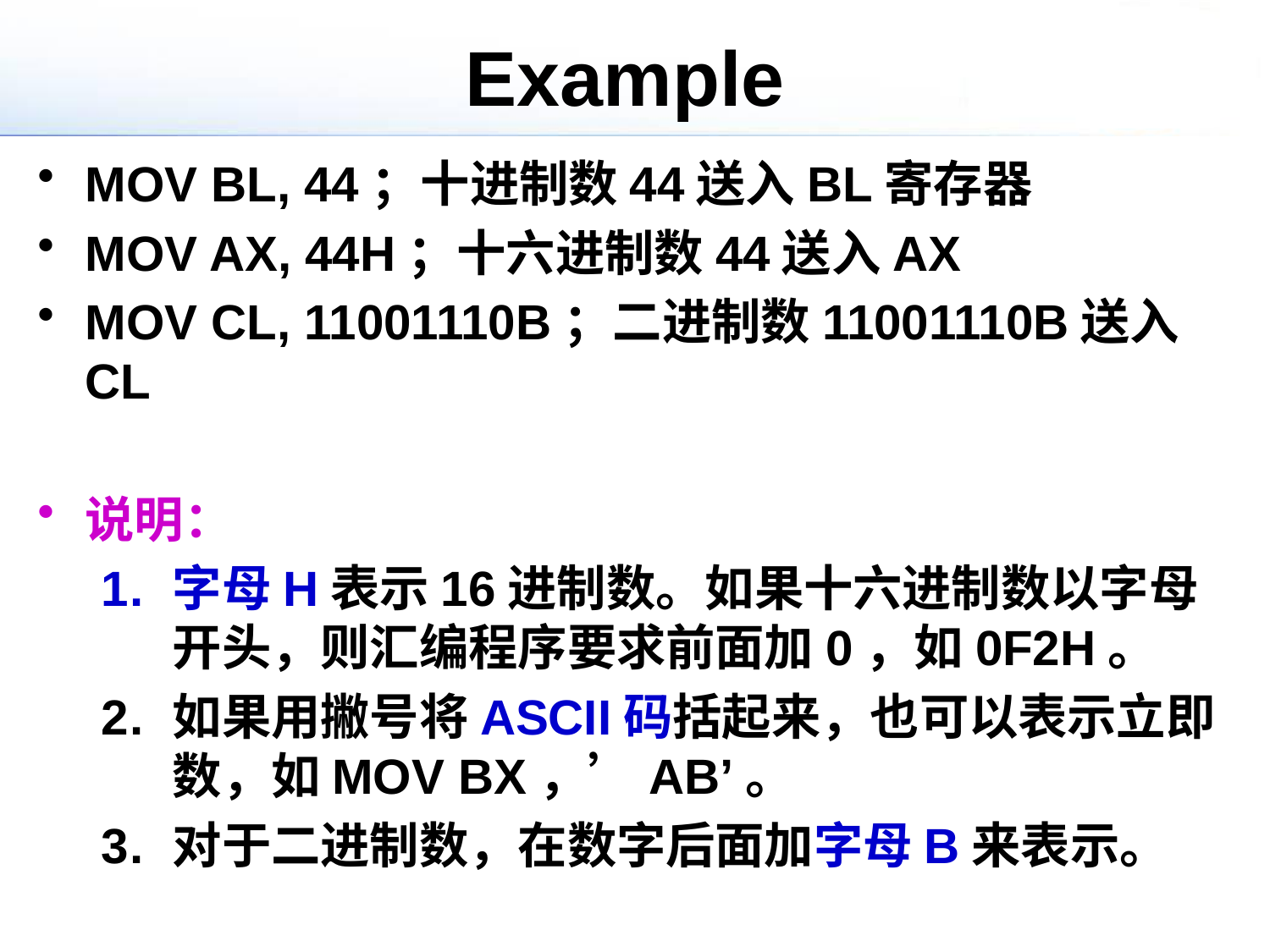

# Example
MOV BL, 44；十进制数44送入BL寄存器
MOV AX, 44H；十六进制数44送入AX
MOV CL, 11001110B；二进制数11001110B送入CL

说明：
字母H表示16进制数。如果十六进制数以字母开头，则汇编程序要求前面加0，如0F2H。
如果用撇号将ASCII码括起来，也可以表示立即数，如MOV BX，’AB’。
对于二进制数，在数字后面加字母B来表示。